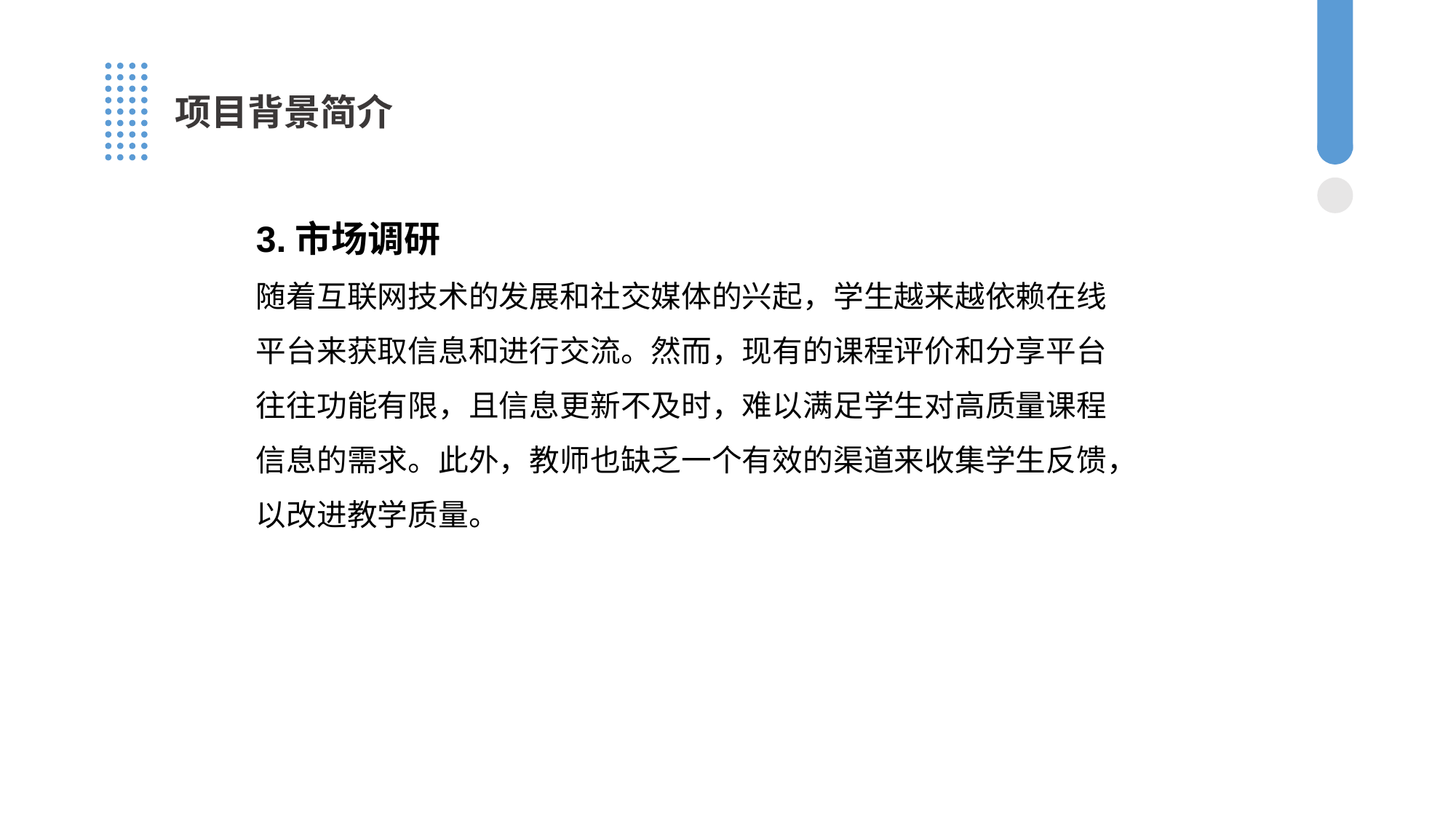

项目背景简介

3.市场调研
随着互联网技术的发展和社交媒体的兴起，学生越来越依赖在线平台来获取信息和进行交流。然而，现有的课程评价和分享平台往往功能有限，且信息更新不及时，难以满足学生对高质量课程信息的需求。此外，教师也缺乏一个有效的渠道来收集学生反馈，以改进教学质量。